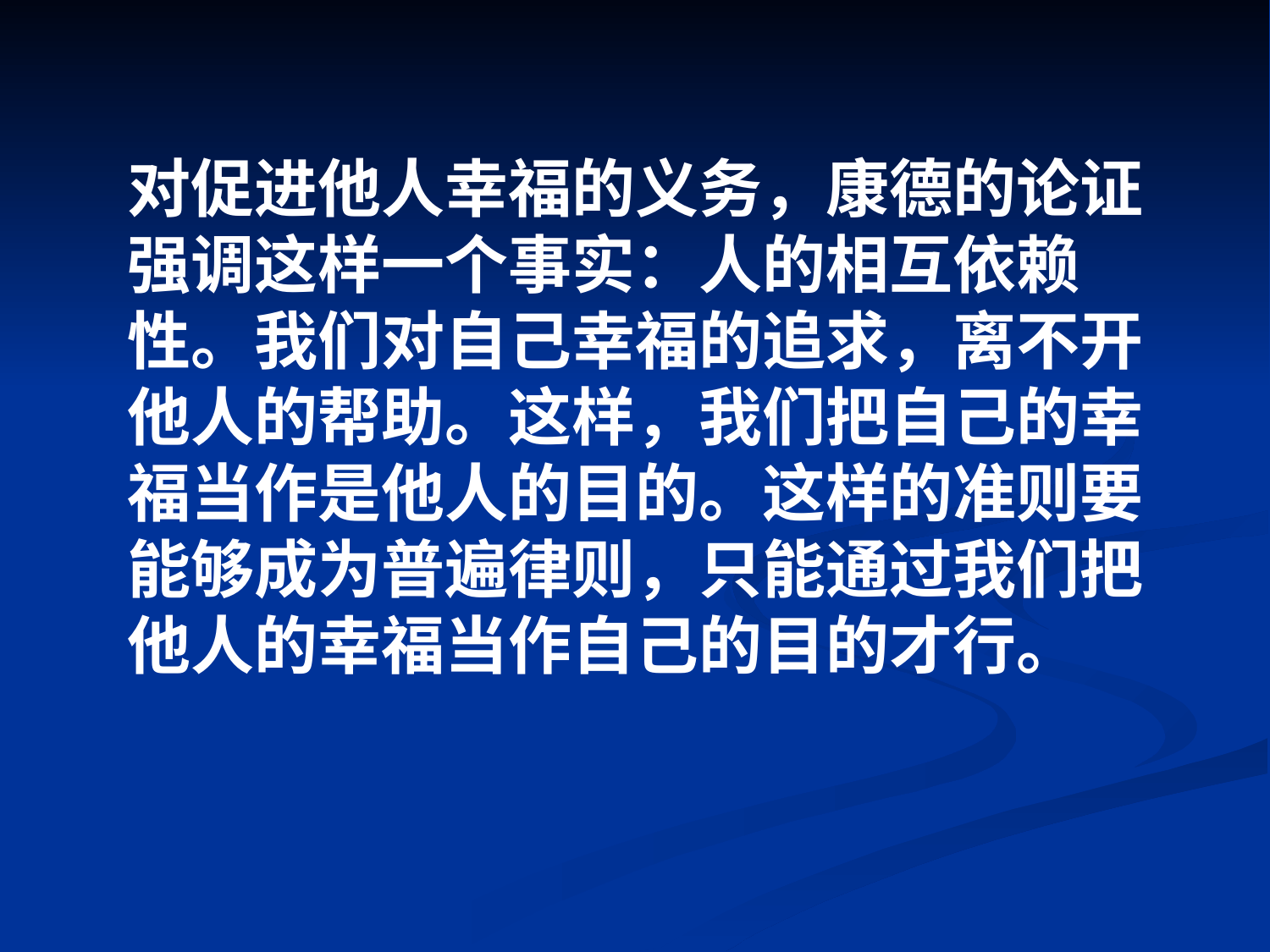

对促进他人幸福的义务，康德的论证强调这样一个事实：人的相互依赖性。我们对自己幸福的追求，离不开他人的帮助。这样，我们把自己的幸福当作是他人的目的。这样的准则要能够成为普遍律则，只能通过我们把他人的幸福当作自己的目的才行。